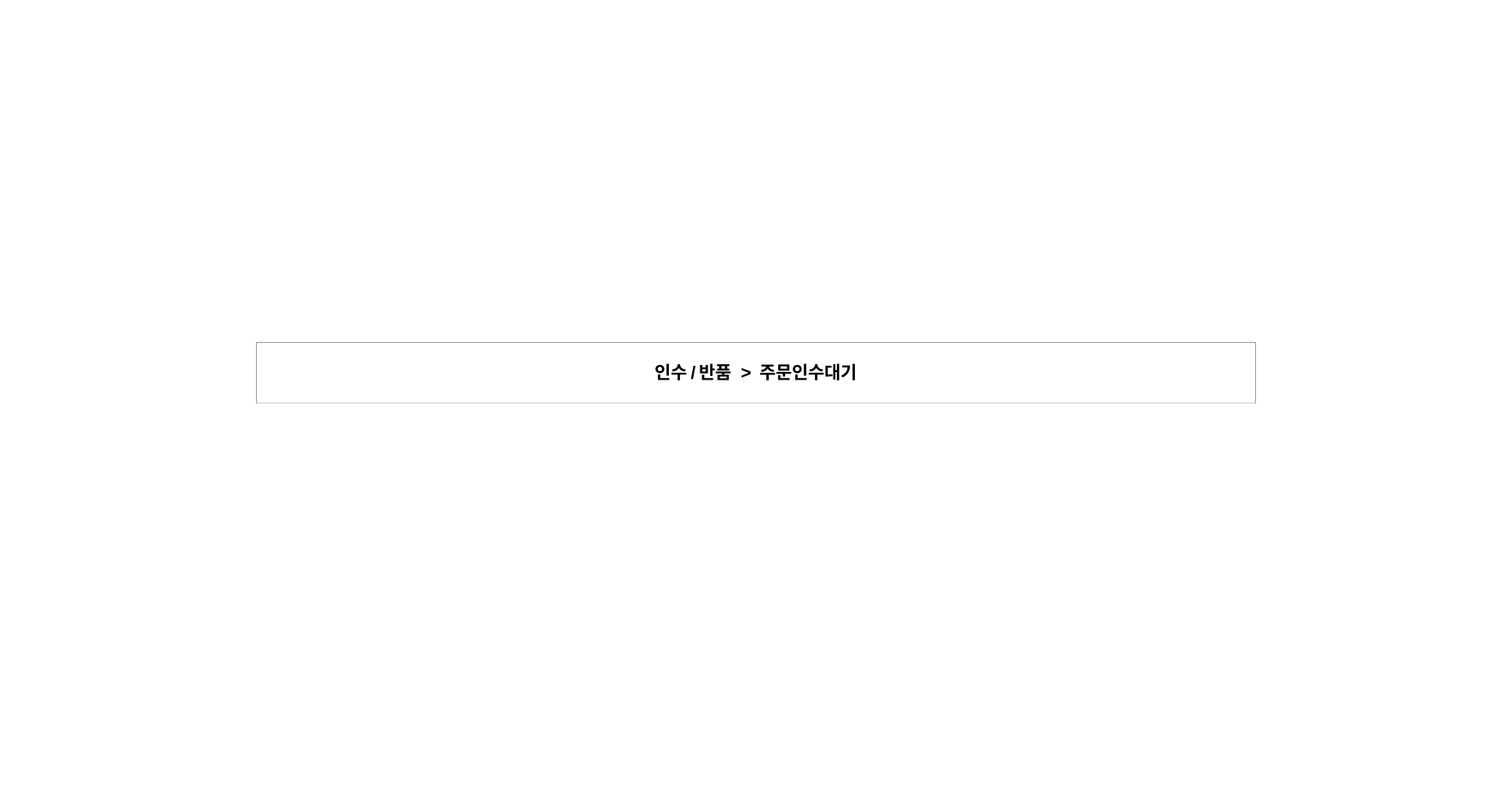

| 인수/반품 > 주문인수대기 |
| --- |